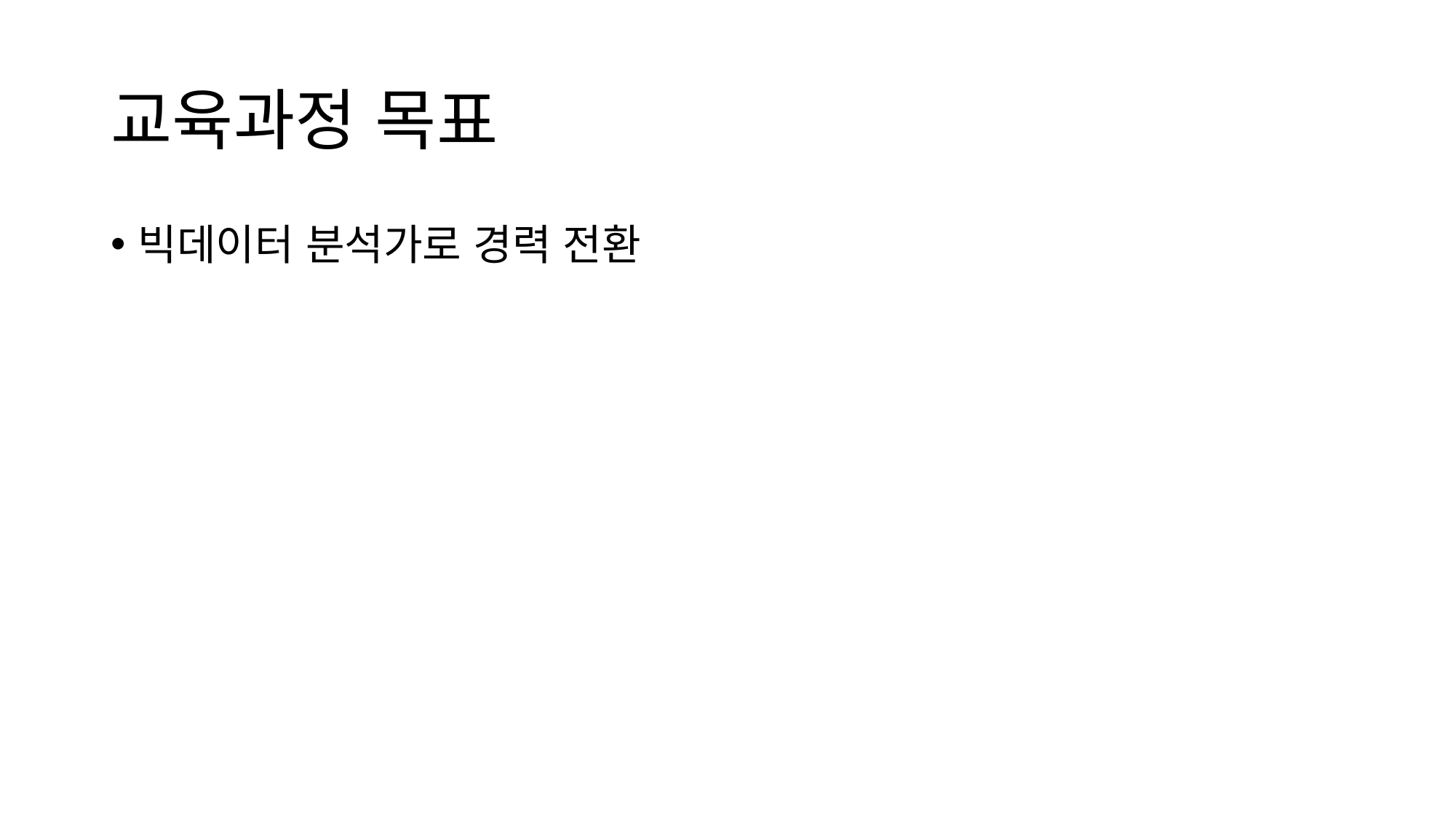

# 교육과정 목표
빅데이터 분석가로 경력 전환